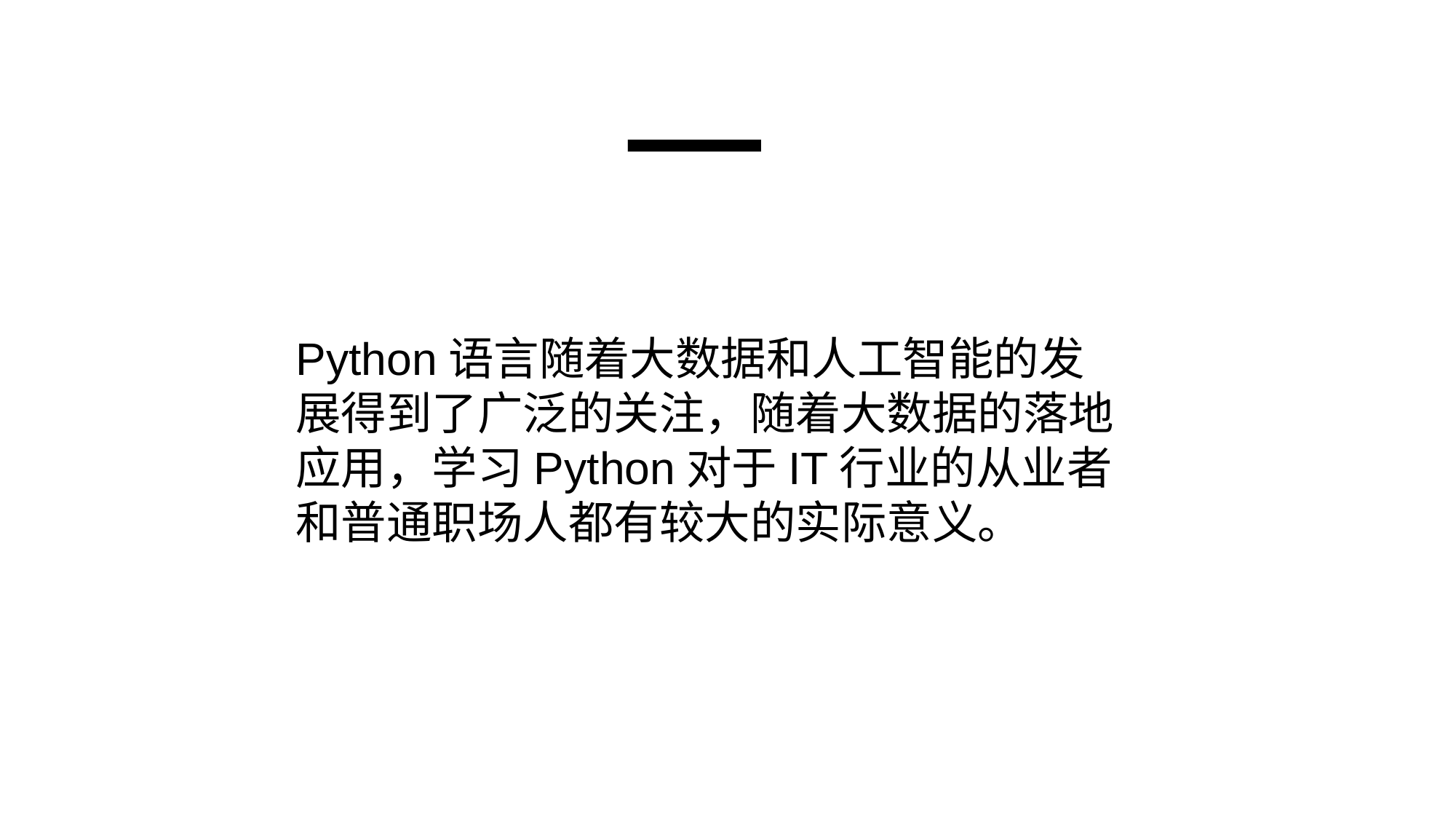

一
Python语言随着大数据和人工智能的发展得到了广泛的关注，随着大数据的落地应用，学习Python对于IT行业的从业者和普通职场人都有较大的实际意义。